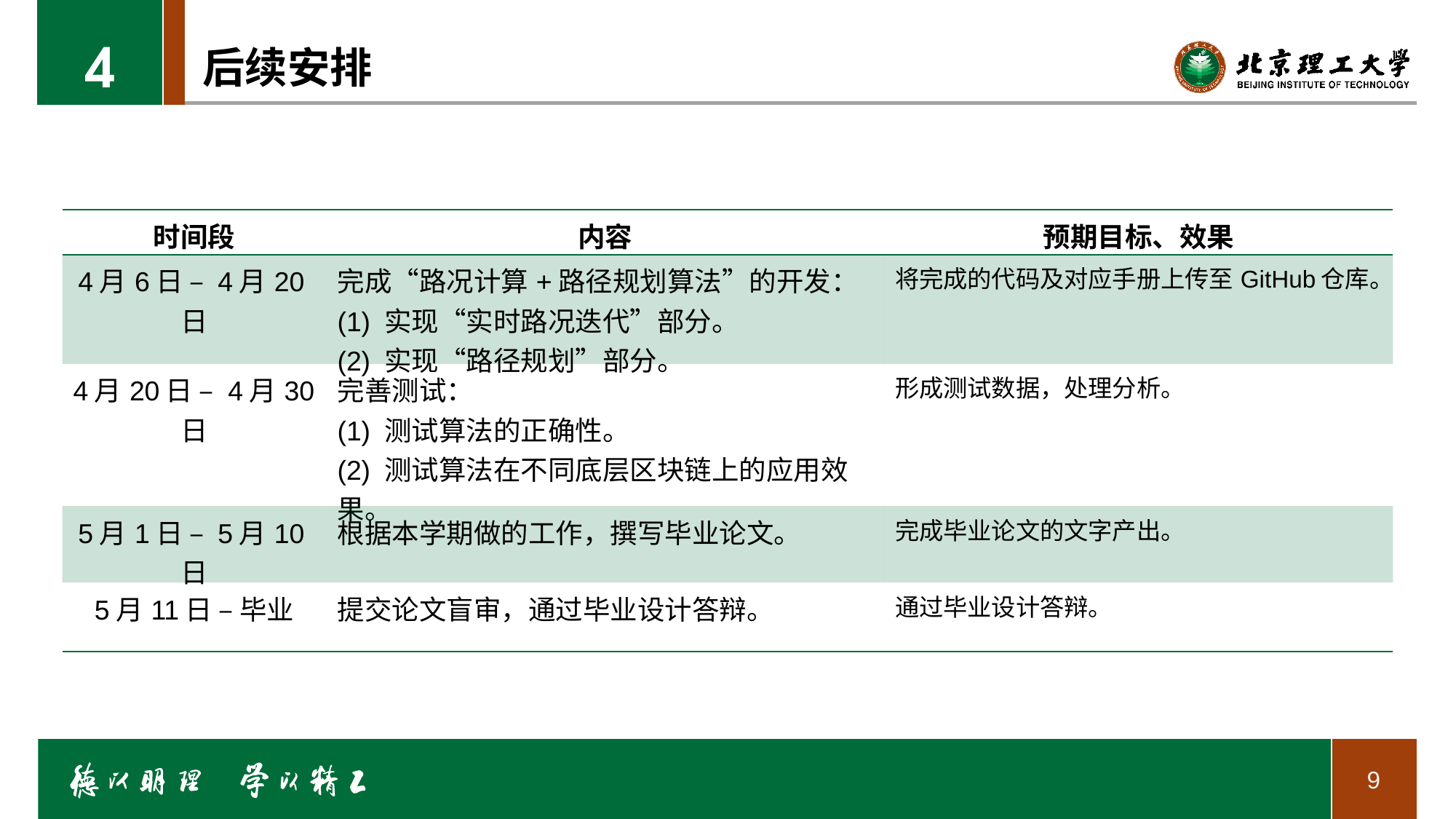

4
# 后续安排
| 时间段 | 内容 | 预期目标、效果 |
| --- | --- | --- |
| 4月6日 – 4月20日 | 完成“路况计算+路径规划算法”的开发： (1) 实现“实时路况迭代”部分。 (2) 实现“路径规划”部分。 | 将完成的代码及对应手册上传至GitHub仓库。 |
| 4月20日 – 4月30日 | 完善测试： (1) 测试算法的正确性。 (2) 测试算法在不同底层区块链上的应用效果。 | 形成测试数据，处理分析。 |
| 5月1日 – 5月10日 | 根据本学期做的工作，撰写毕业论文。 | 完成毕业论文的文字产出。 |
| 5月11日 – 毕业 | 提交论文盲审，通过毕业设计答辩。 | 通过毕业设计答辩。 |